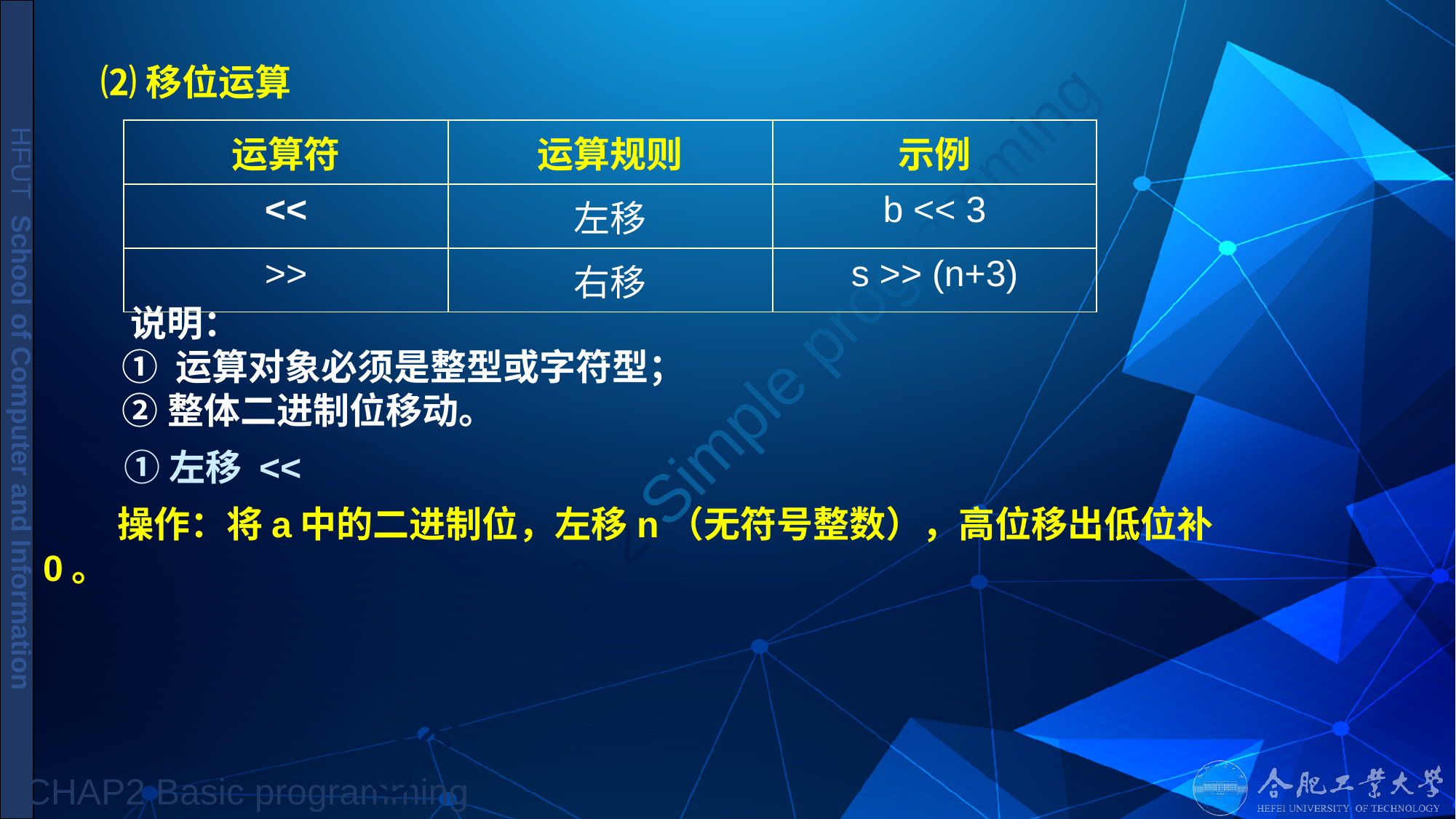

# ⑵移位运算
| 运算符 | 运算规则 | 示例 |
| --- | --- | --- |
| << | 左移 | b << 3 |
| >> | 右移 | s >> (n+3) |
        说明：
        ① 运算对象必须是整型或字符型；
        ②整体二进制位移动。
①左移 <<
        操作：将a中的二进制位，左移n（无符号整数），高位移出低位补0。